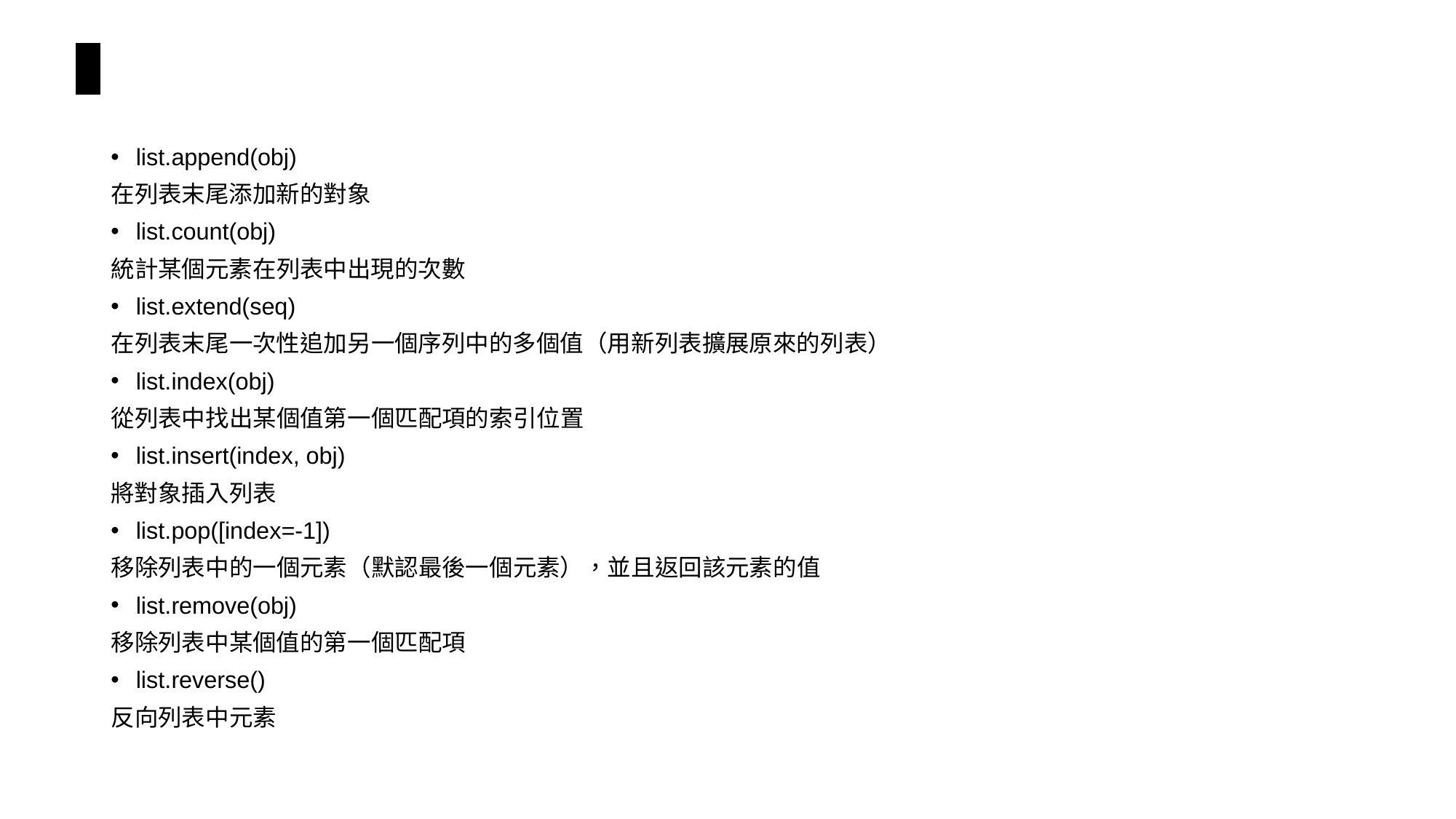

#
list.append(obj)
在列表末尾添加新的對象
list.count(obj)
統計某個元素在列表中出現的次數
list.extend(seq)
在列表末尾一次性追加另一個序列中的多個值（用新列表擴展原來的列表）
list.index(obj)
從列表中找出某個值第一個匹配項的索引位置
list.insert(index, obj)
將對象插入列表
list.pop([index=-1])
移除列表中的一個元素（默認最後一個元素），並且返回該元素的值
list.remove(obj)
移除列表中某個值的第一個匹配項
list.reverse()
反向列表中元素